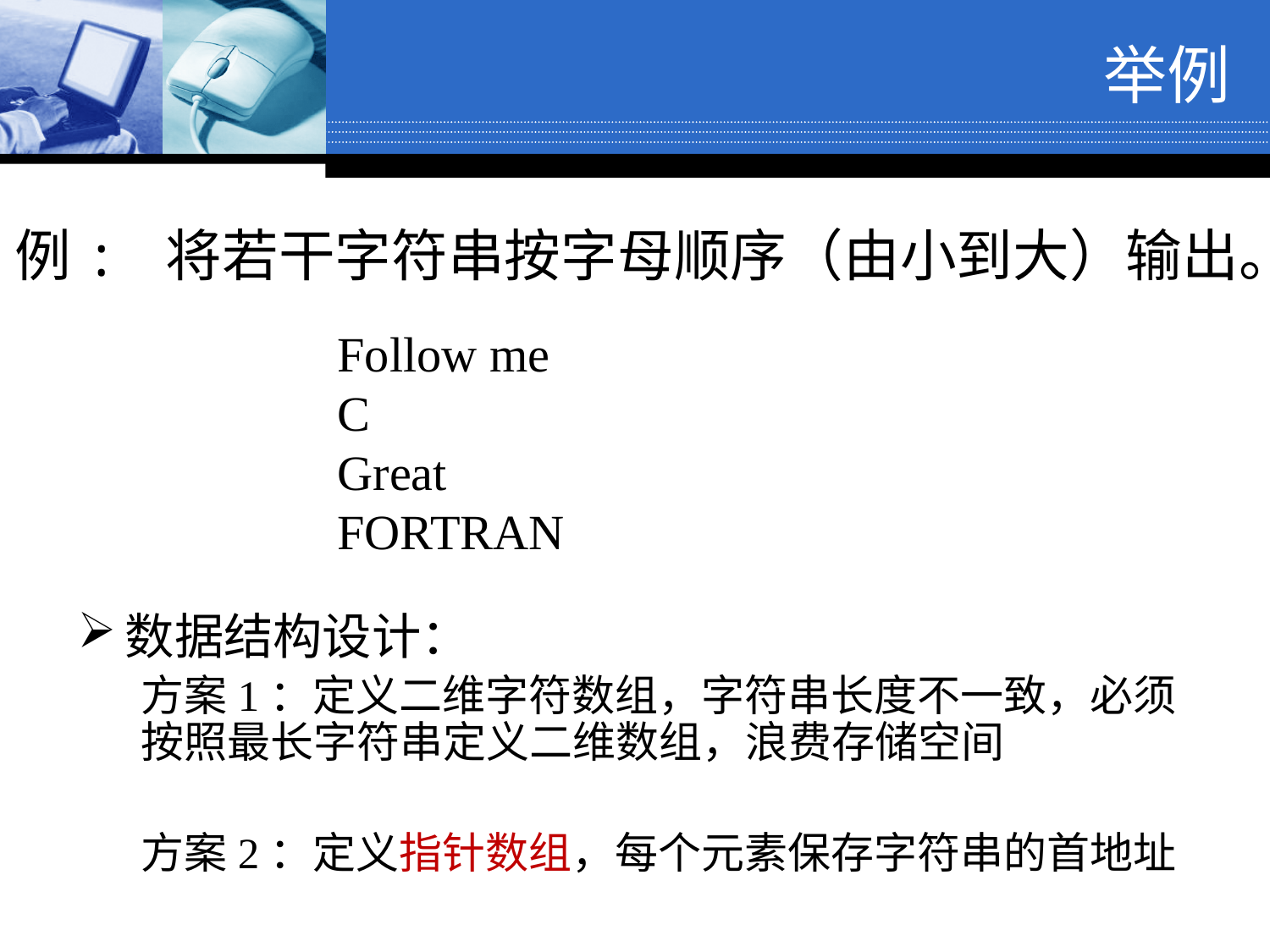

举例
例: 将若干字符串按字母顺序（由小到大）输出。
Follow me
C
Great
FORTRAN

数据结构设计：
方案1：定义二维字符数组，字符串长度不一致，必须按照最长字符串定义二维数组，浪费存储空间

方案2：定义指针数组，每个元素保存字符串的首地址